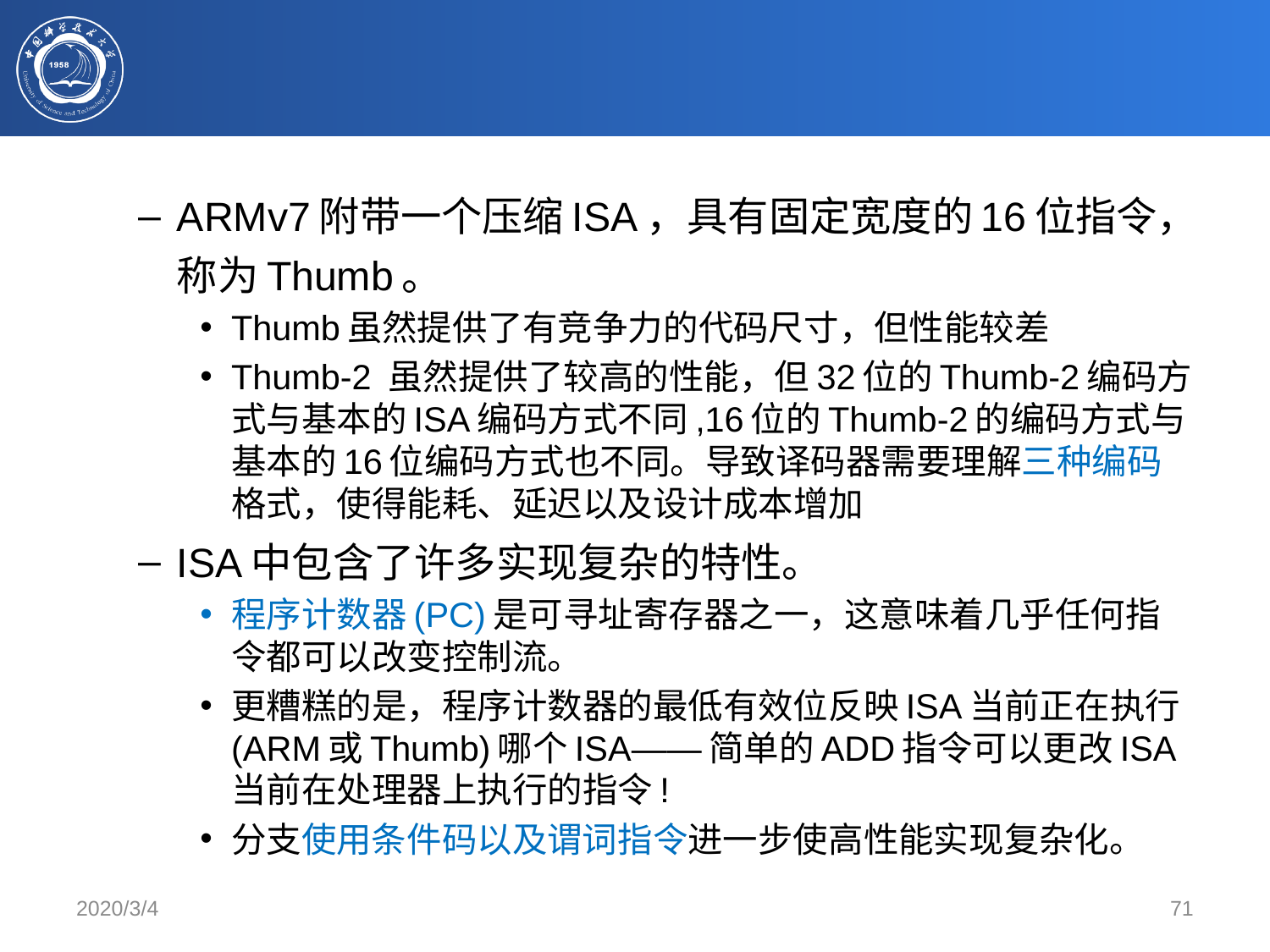

#
ARMv7附带一个压缩ISA，具有固定宽度的16位指令，称为Thumb。
Thumb虽然提供了有竞争力的代码尺寸，但性能较差
Thumb-2 虽然提供了较高的性能，但32位的Thumb-2编码方式与基本的ISA编码方式不同,16位的Thumb-2的编码方式与基本的16位编码方式也不同。导致译码器需要理解三种编码格式，使得能耗、延迟以及设计成本增加
ISA中包含了许多实现复杂的特性。
程序计数器(PC)是可寻址寄存器之一，这意味着几乎任何指令都可以改变控制流。
更糟糕的是，程序计数器的最低有效位反映ISA当前正在执行(ARM或Thumb)哪个ISA——简单的ADD指令可以更改ISA当前在处理器上执行的指令!
分支使用条件码以及谓词指令进一步使高性能实现复杂化。
2020/3/4
71